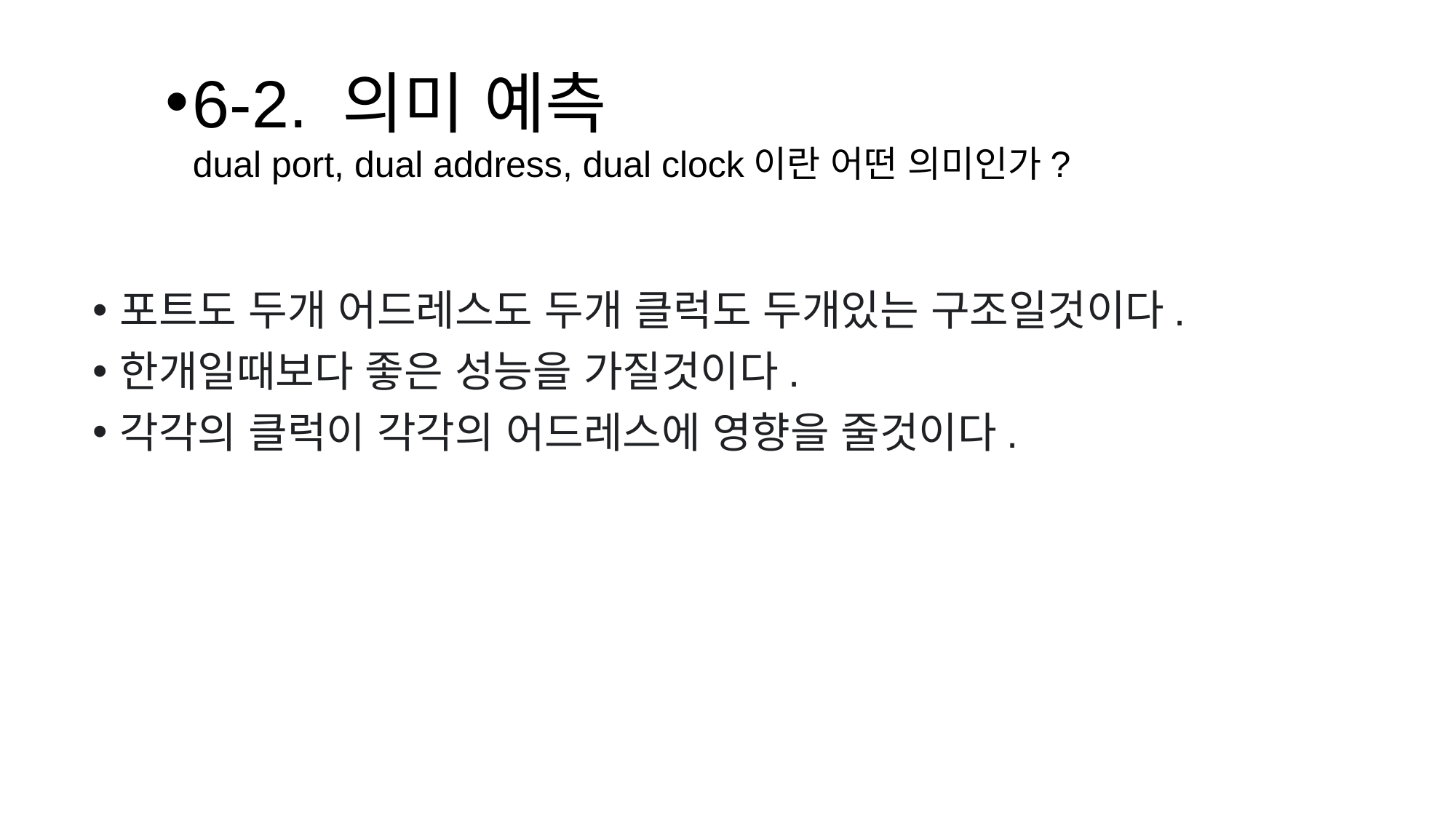

# 6-2. 의미 예측 dual port, dual address, dual clock이란 어떤 의미인가?
포트도 두개 어드레스도 두개 클럭도 두개있는 구조일것이다.
한개일때보다 좋은 성능을 가질것이다.
각각의 클럭이 각각의 어드레스에 영향을 줄것이다.